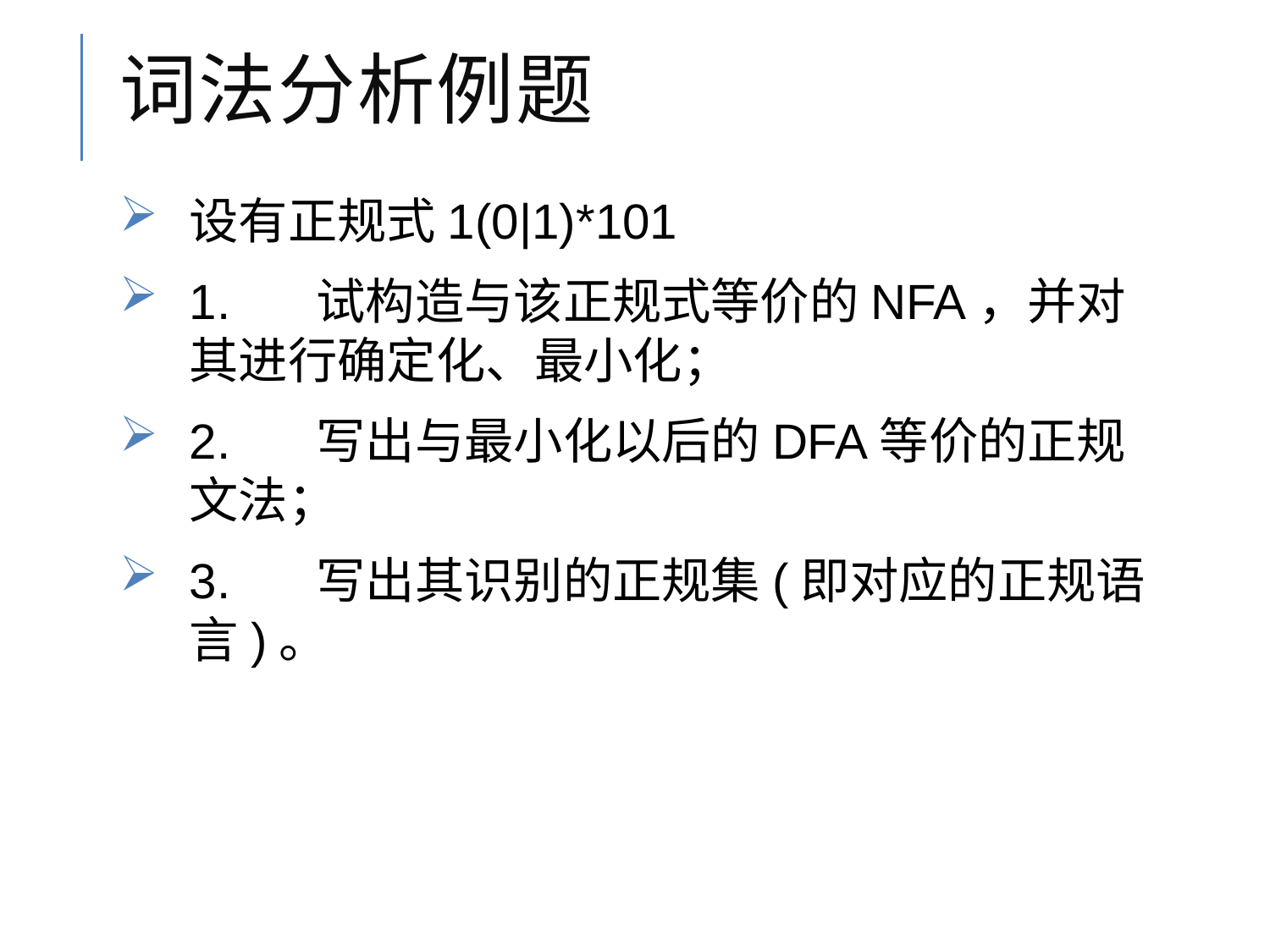

# 词法分析例题
设有正规式1(0|1)*101
1.	试构造与该正规式等价的NFA，并对其进行确定化、最小化；
2.	写出与最小化以后的DFA等价的正规文法；
3.	写出其识别的正规集(即对应的正规语言)。
6